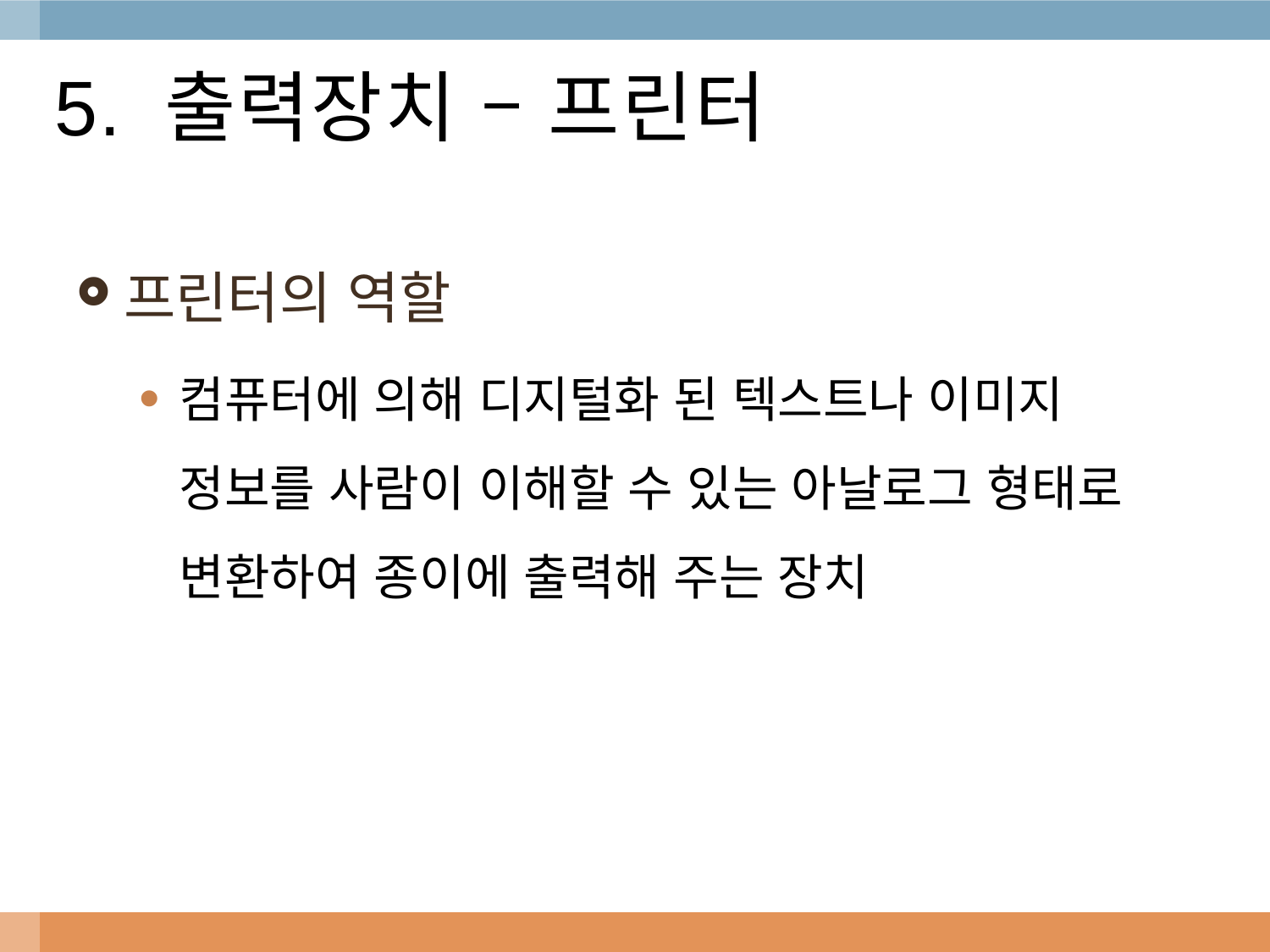

# 5. 출력장치 – 프린터
프린터의 역할
컴퓨터에 의해 디지털화 된 텍스트나 이미지 정보를 사람이 이해할 수 있는 아날로그 형태로 변환하여 종이에 출력해 주는 장치